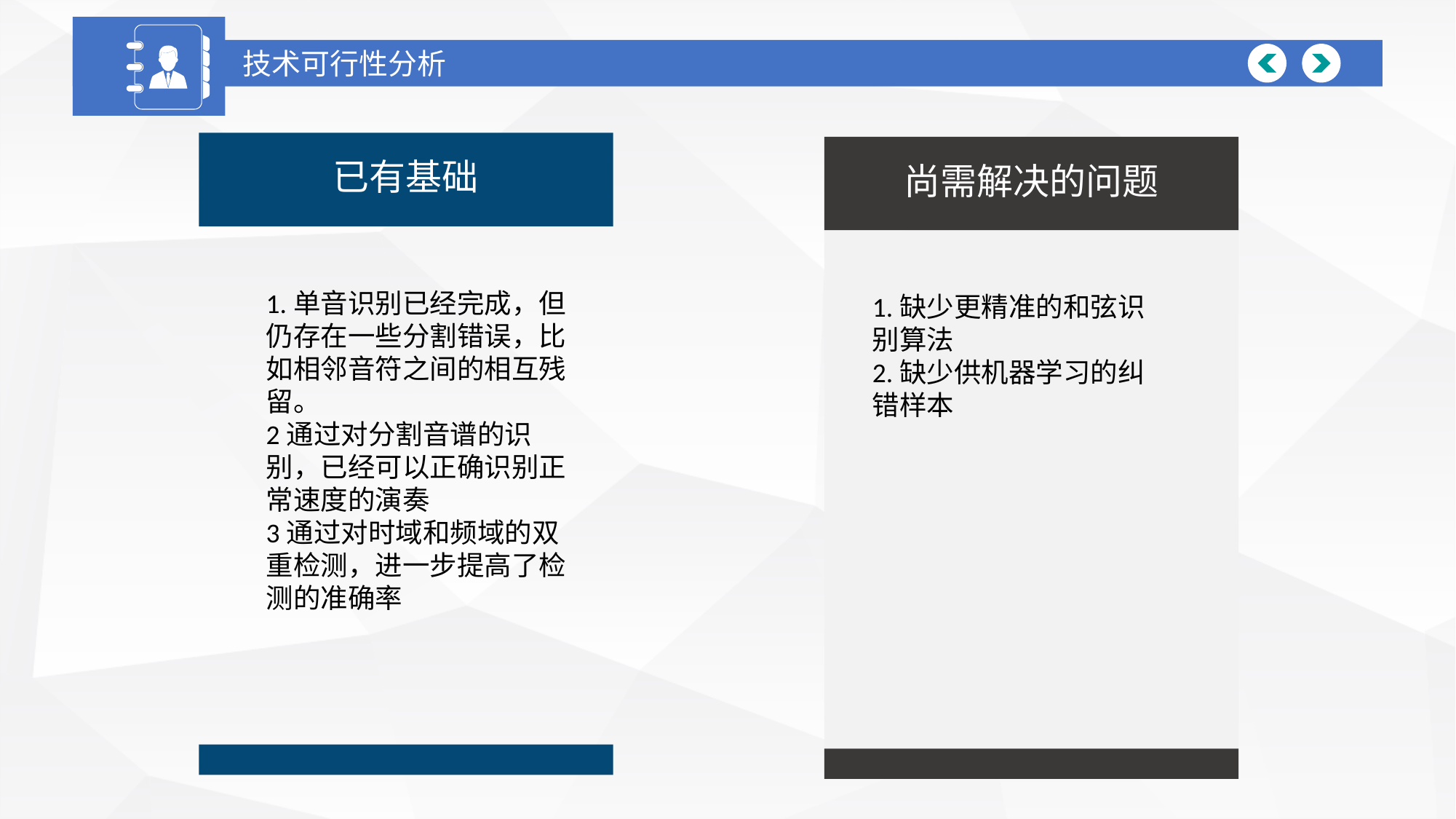

技术可行性分析

已有基础

尚需解决的问题

1.单音识别已经完成，但仍存在一些分割错误，比如相邻音符之间的相互残留。
2通过对分割音谱的识别，已经可以正确识别正常速度的演奏
3通过对时域和频域的双重检测，进一步提高了检测的准确率
1.缺少更精准的和弦识别算法
2.缺少供机器学习的纠错样本